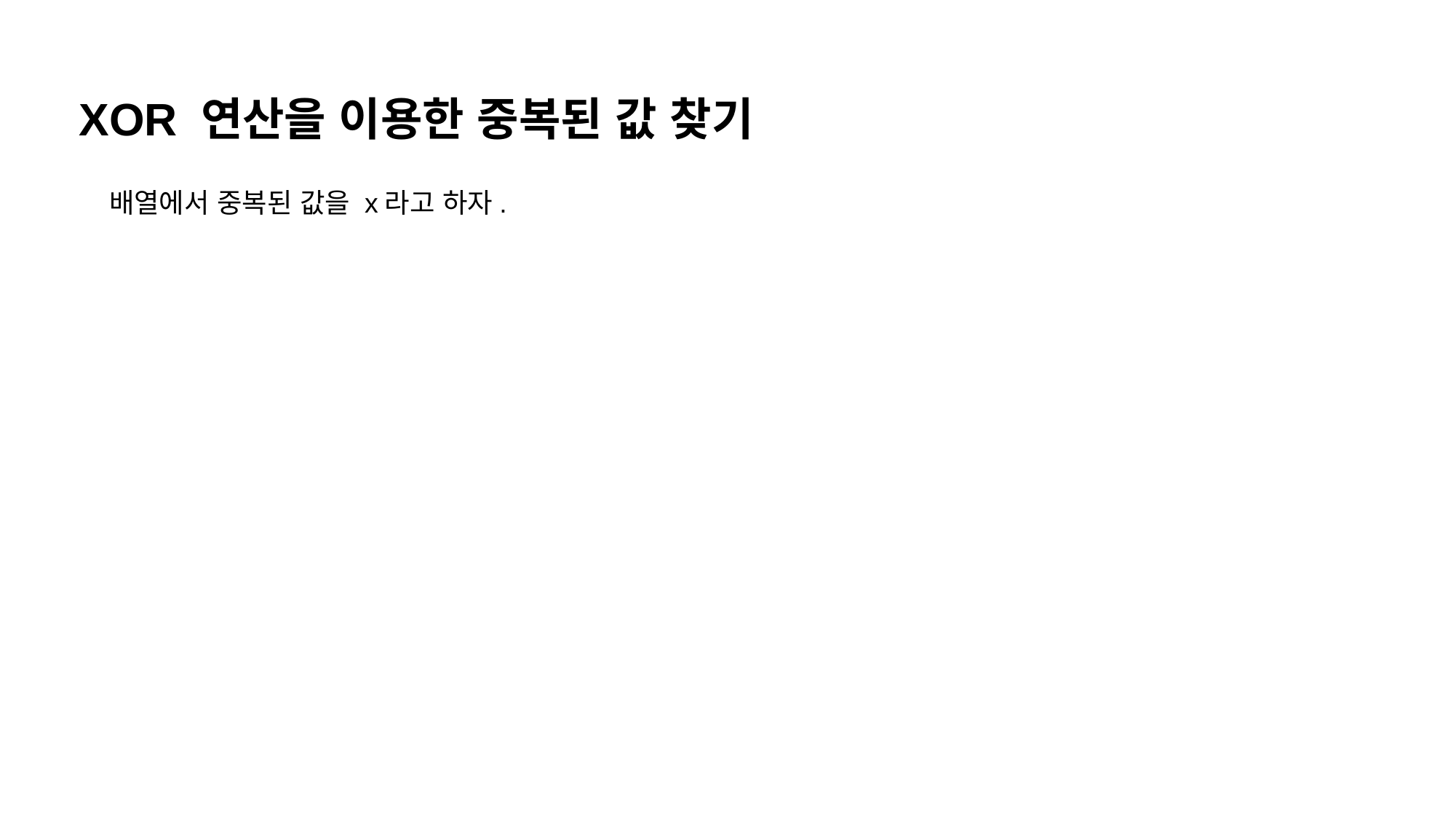

XOR 연산을 이용한 중복된 값 찾기
배열에서 중복된 값을 x라고 하자.